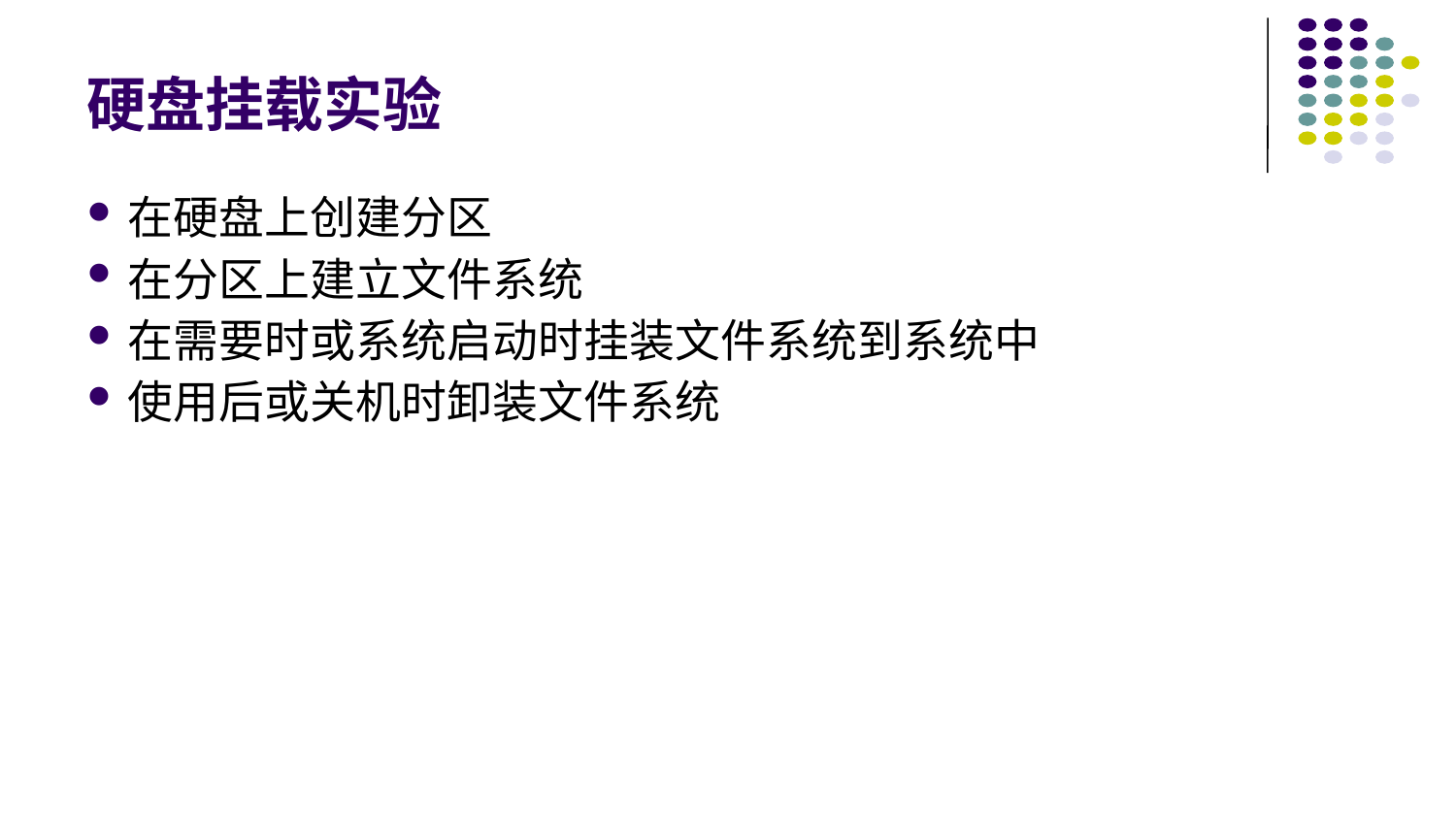

# 硬盘挂载实验
在硬盘上创建分区
在分区上建立文件系统
在需要时或系统启动时挂装文件系统到系统中
使用后或关机时卸装文件系统